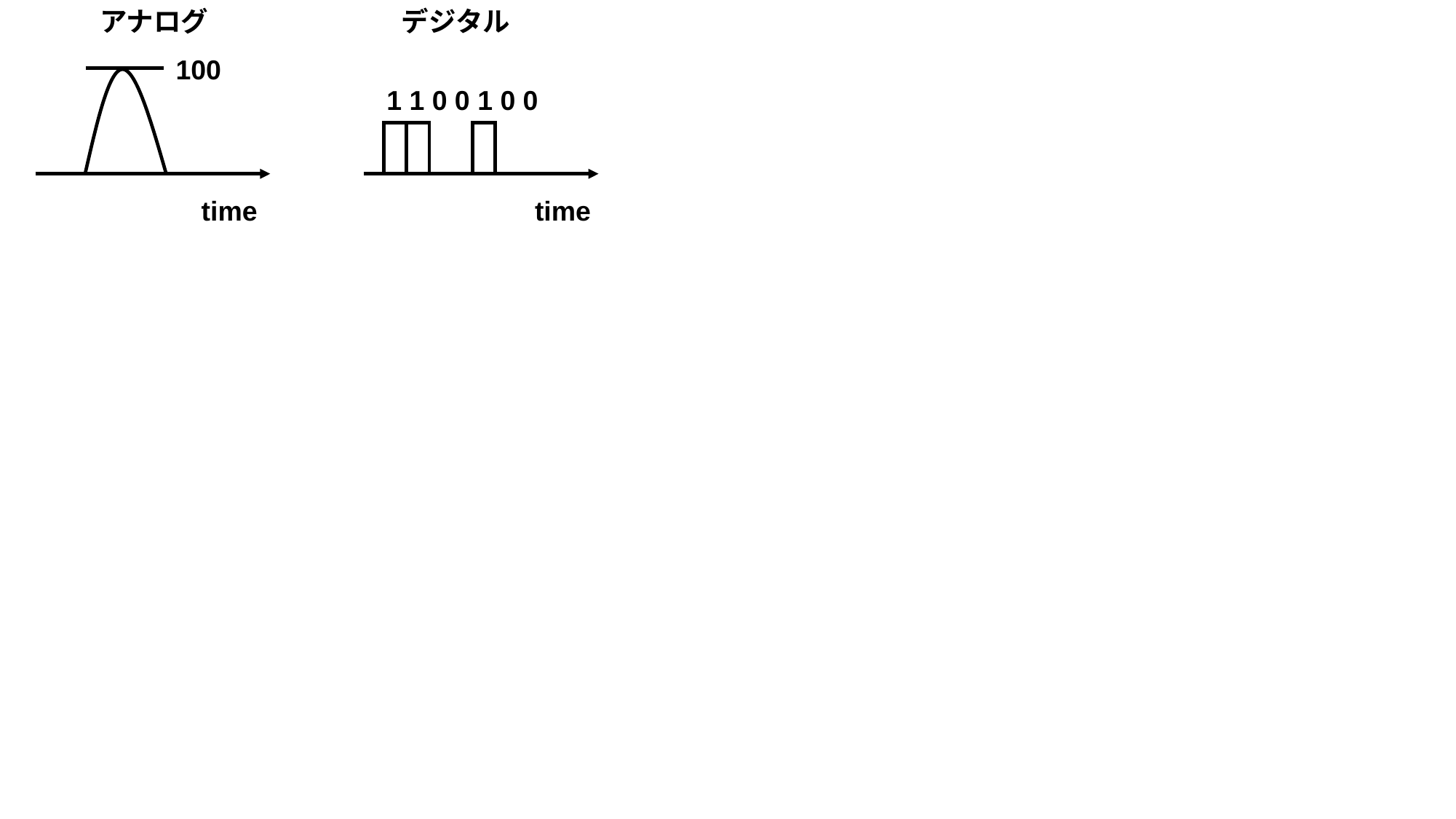

アナログ
デジタル
100

1
1
0
0
1
0
0

time
time